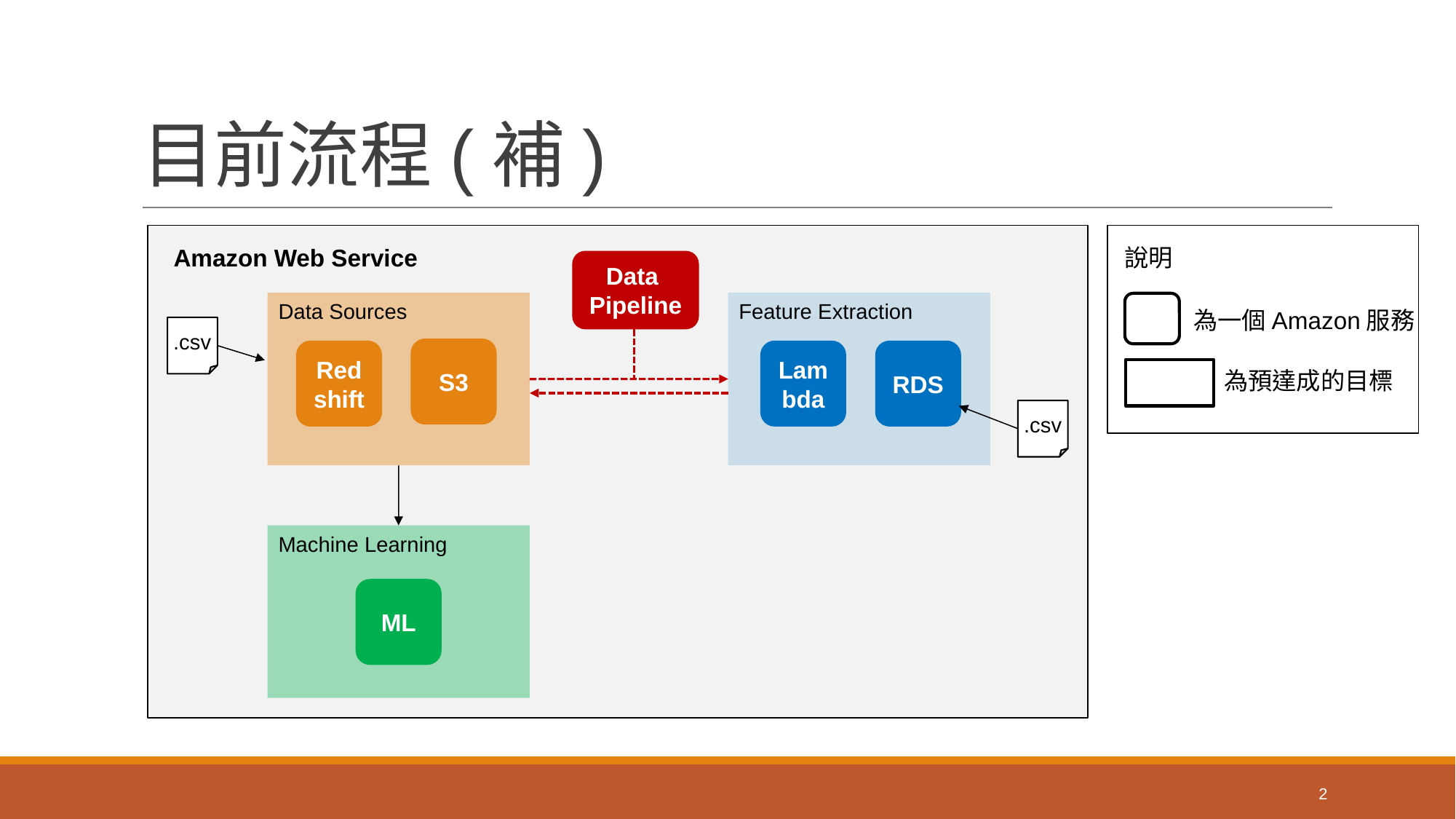

# 目前流程(補)
Amazon Web Service
說明
Data
Pipeline
Data Sources
Feature Extraction

為一個Amazon服務
.csv
S3
Redshift
Lambda
RDS

為預達成的目標
.csv
Machine Learning
ML
2